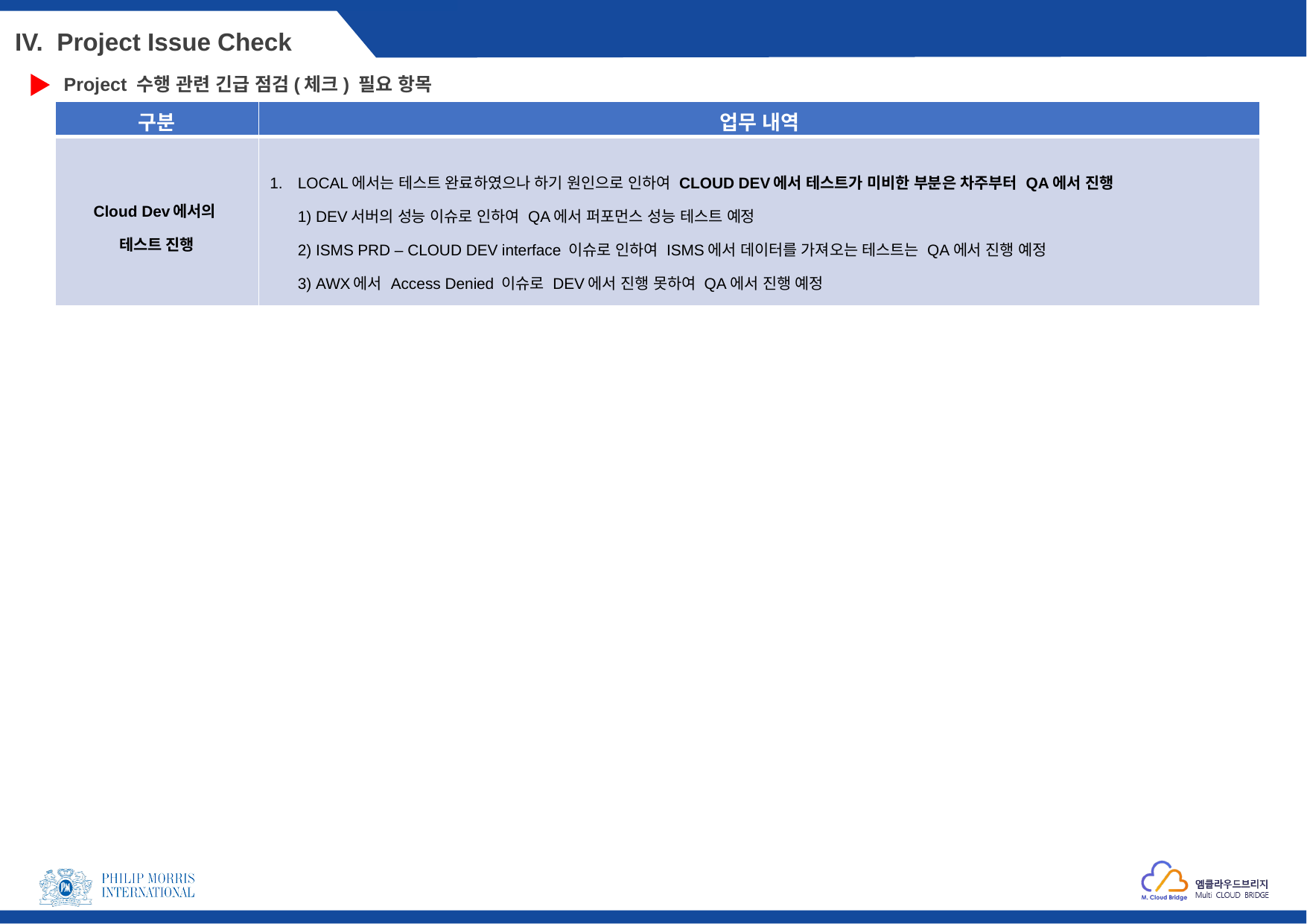

IV.  Project Issue Check
Project 수행 관련 긴급 점검(체크) 필요 항목

| 구분 | 업무 내역 |
| --- | --- |
| Cloud Dev에서의 테스트 진행 | LOCAL에서는 테스트 완료하였으나 하기 원인으로 인하여 CLOUD DEV에서 테스트가 미비한 부분은 차주부터 QA에서 진행 1) DEV서버의 성능 이슈로 인하여 QA에서 퍼포먼스 성능 테스트 예정 2) ISMS PRD – CLOUD DEV interface 이슈로 인하여 ISMS에서 데이터를 가져오는 테스트는 QA에서 진행 예정 3) AWX에서 Access Denied 이슈로 DEV에서 진행 못하여 QA에서 진행 예정 |